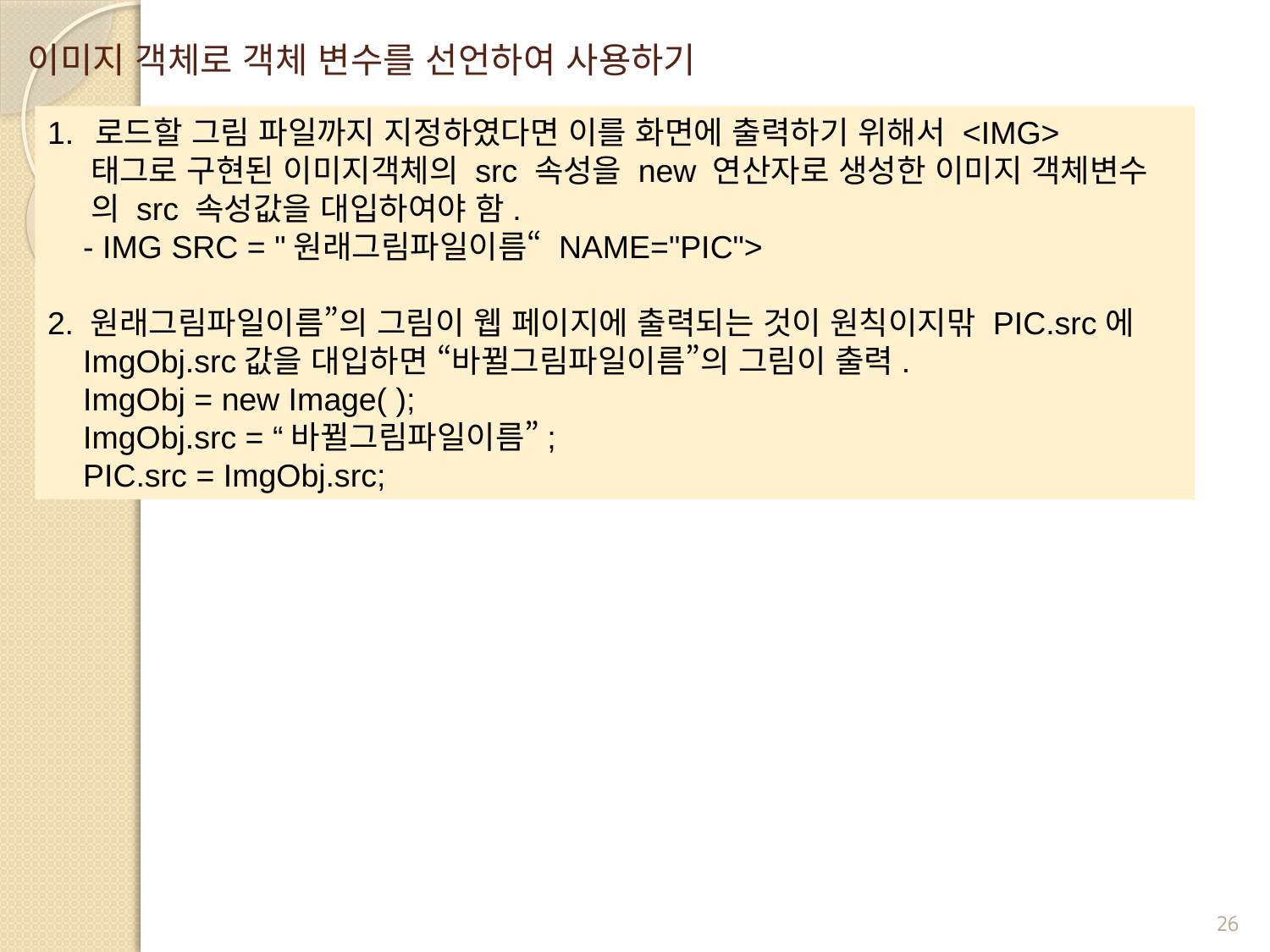

# 이미지 객체로 객체 변수를 선언하여 사용하기
로드할 그림 파일까지 지정하였다면 이를 화면에 출력하기 위해서 <IMG>
    태그로 구현된 이미지객체의 src 속성을 new 연산자로 생성한 이미지 객체변수
    의 src 속성값을 대입하여야 함.
    - IMG SRC = "원래그림파일이름“ NAME="PIC">

2. 원래그림파일이름”의 그림이 웹 페이지에 출력되는 것이 원칙이지맊 PIC.src에
    ImgObj.src값을 대입하면 “바뀔그림파일이름”의 그림이 출력.
    ImgObj = new Image( );
    ImgObj.src = “바뀔그림파일이름”;
    PIC.src = ImgObj.src;
26